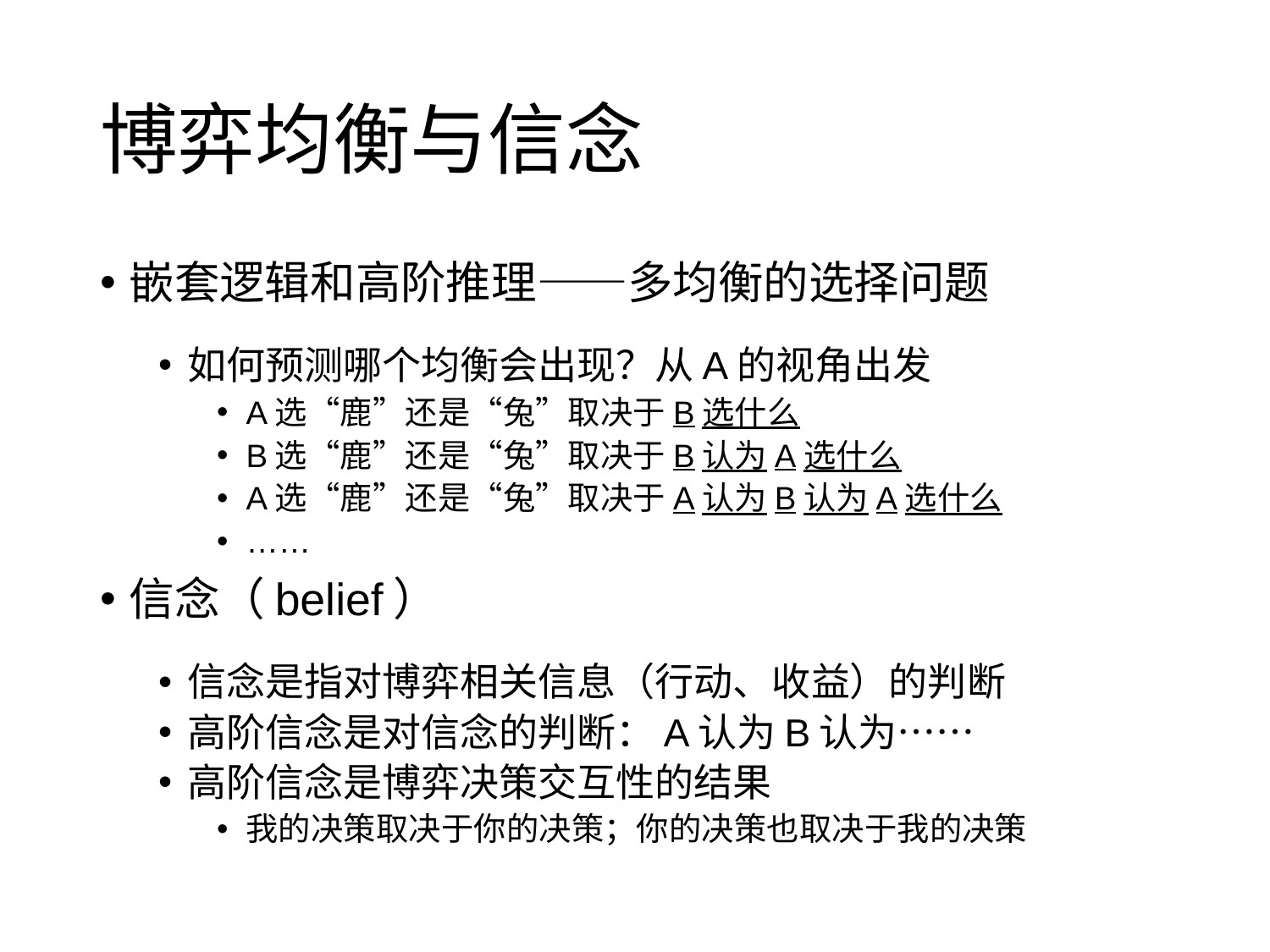

# 博弈均衡与信念
嵌套逻辑和高阶推理——多均衡的选择问题
如何预测哪个均衡会出现？从A的视角出发
A选“鹿”还是“兔”取决于B选什么
B选“鹿”还是“兔”取决于B认为A选什么
A选“鹿”还是“兔”取决于A认为B认为A选什么
……
信念（belief）
信念是指对博弈相关信息（行动、收益）的判断
高阶信念是对信念的判断：A认为B认为……
高阶信念是博弈决策交互性的结果
我的决策取决于你的决策；你的决策也取决于我的决策